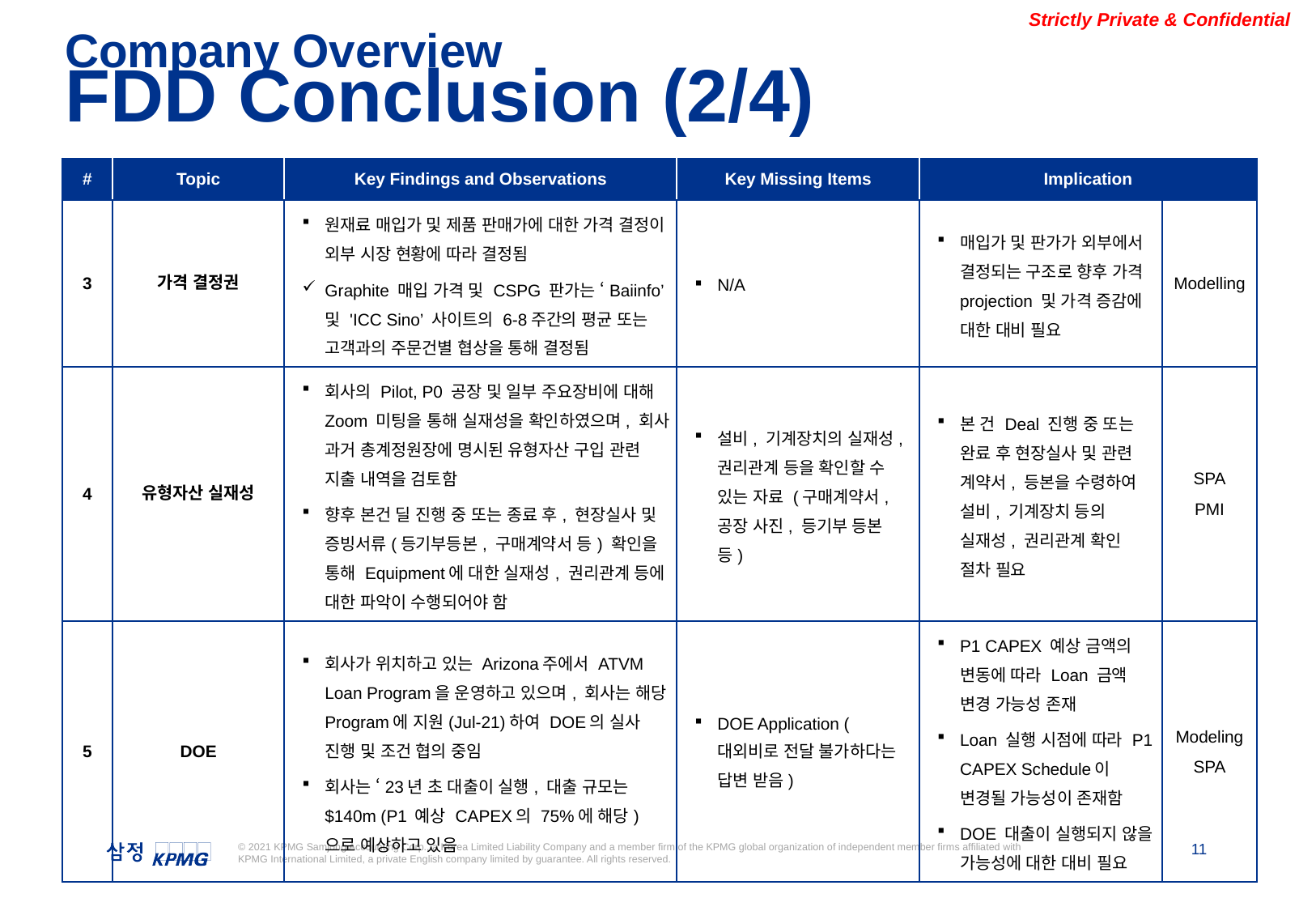

Company Overview
FDD Conclusion (2/4)
| # | Topic | Key Findings and Observations | Key Missing Items | Implication |  |
| --- | --- | --- | --- | --- | --- |
| 3 | 가격 결정권 | 원재료 매입가 및 제품 판매가에 대한 가격 결정이 외부 시장 현황에 따라 결정됨 Graphite 매입 가격 및 CSPG 판가는 ‘Baiinfo’ 및 'ICC Sino’ 사이트의 6-8주간의 평균 또는 고객과의 주문건별 협상을 통해 결정됨 | N/A | 매입가 및 판가가 외부에서 결정되는 구조로 향후 가격 projection 및 가격 증감에 대한 대비 필요 | Modelling |
| 4 | 유형자산 실재성 | 회사의 Pilot, P0 공장 및 일부 주요장비에 대해 Zoom 미팅을 통해 실재성을 확인하였으며, 회사 과거 총계정원장에 명시된 유형자산 구입 관련 지출 내역을 검토함 향후 본건 딜 진행 중 또는 종료 후, 현장실사 및 증빙서류(등기부등본, 구매계약서 등) 확인을 통해 Equipment에 대한 실재성, 권리관계 등에 대한 파악이 수행되어야 함 | 설비, 기계장치의 실재성, 권리관계 등을 확인할 수 있는 자료 (구매계약서, 공장 사진, 등기부 등본 등) | 본 건 Deal 진행 중 또는 완료 후 현장실사 및 관련 계약서, 등본을 수령하여 설비, 기계장치 등의 실재성, 권리관계 확인 절차 필요 | SPA PMI |
| 5 | DOE | 회사가 위치하고 있는 Arizona주에서 ATVM Loan Program을 운영하고 있으며, 회사는 해당 Program에 지원(Jul-21)하여 DOE의 실사 진행 및 조건 협의 중임 회사는 ‘23년 초 대출이 실행, 대출 규모는 $140m (P1 예상 CAPEX의 75%에 해당)으로 예상하고 있음 | DOE Application (대외비로 전달 불가하다는 답변 받음) | P1 CAPEX 예상 금액의 변동에 따라 Loan 금액 변경 가능성 존재 Loan 실행 시점에 따라 P1 CAPEX Schedule이 변경될 가능성이 존재함 DOE 대출이 실행되지 않을 가능성에 대한 대비 필요 | Modeling SPA |